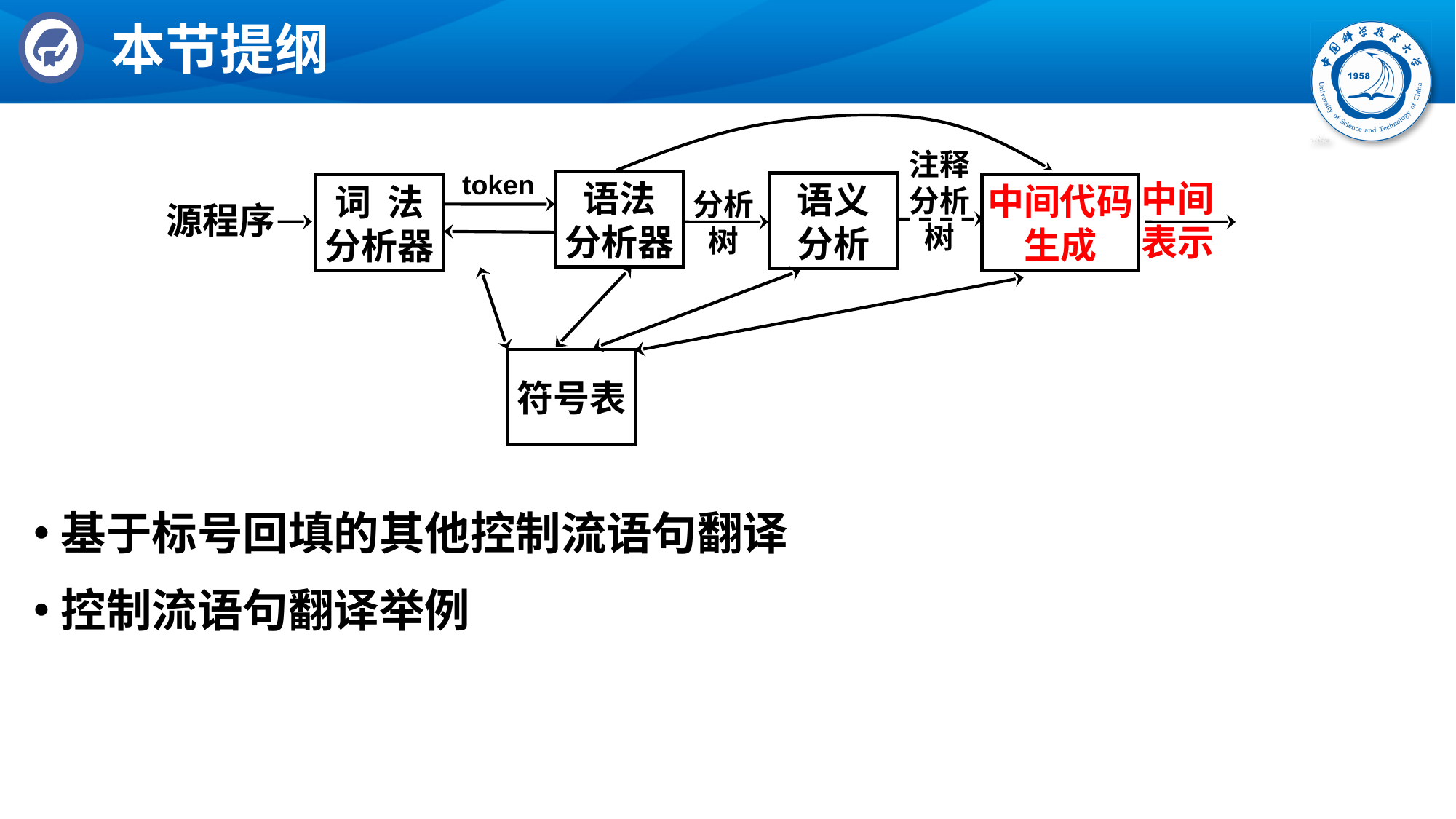

# 本节提纲

注释
分析
树
token
语法
分析器
中间表示
中间代码生成
词  法
分析器
分析
树
源程序

符号表
语义
分析

基于标号回填的其他控制流语句翻译
控制流语句翻译举例